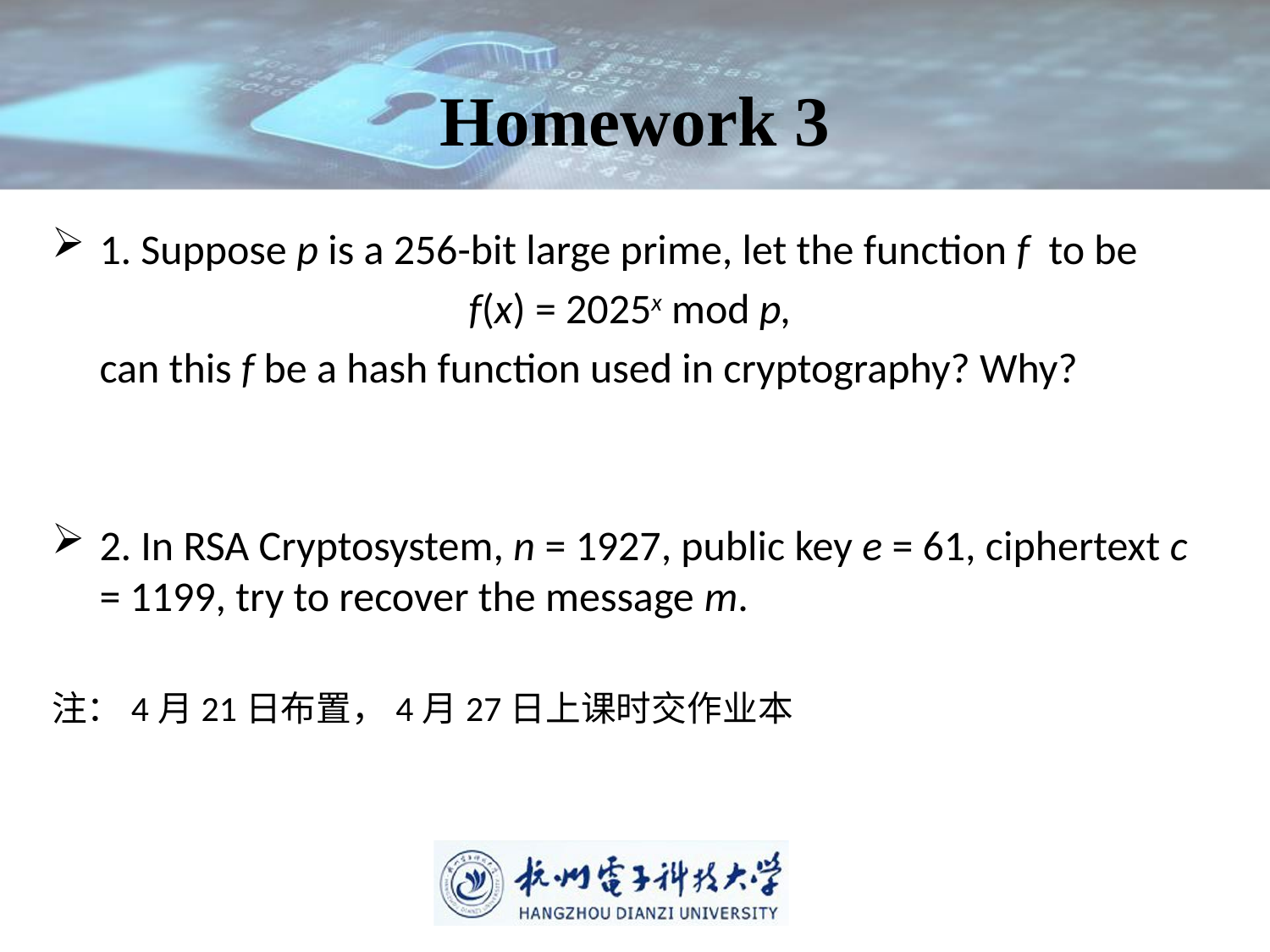

# Homework 3
1. Suppose p is a 256-bit large prime, let the function f  to be
f(x) = 2025x mod p,
     can this f be a hash function used in cryptography? Why?

2. In RSA Cryptosystem, n = 1927, public key e = 61, ciphertext c = 1199, try to recover the message m.

注：4月21日布置，4月27日上课时交作业本